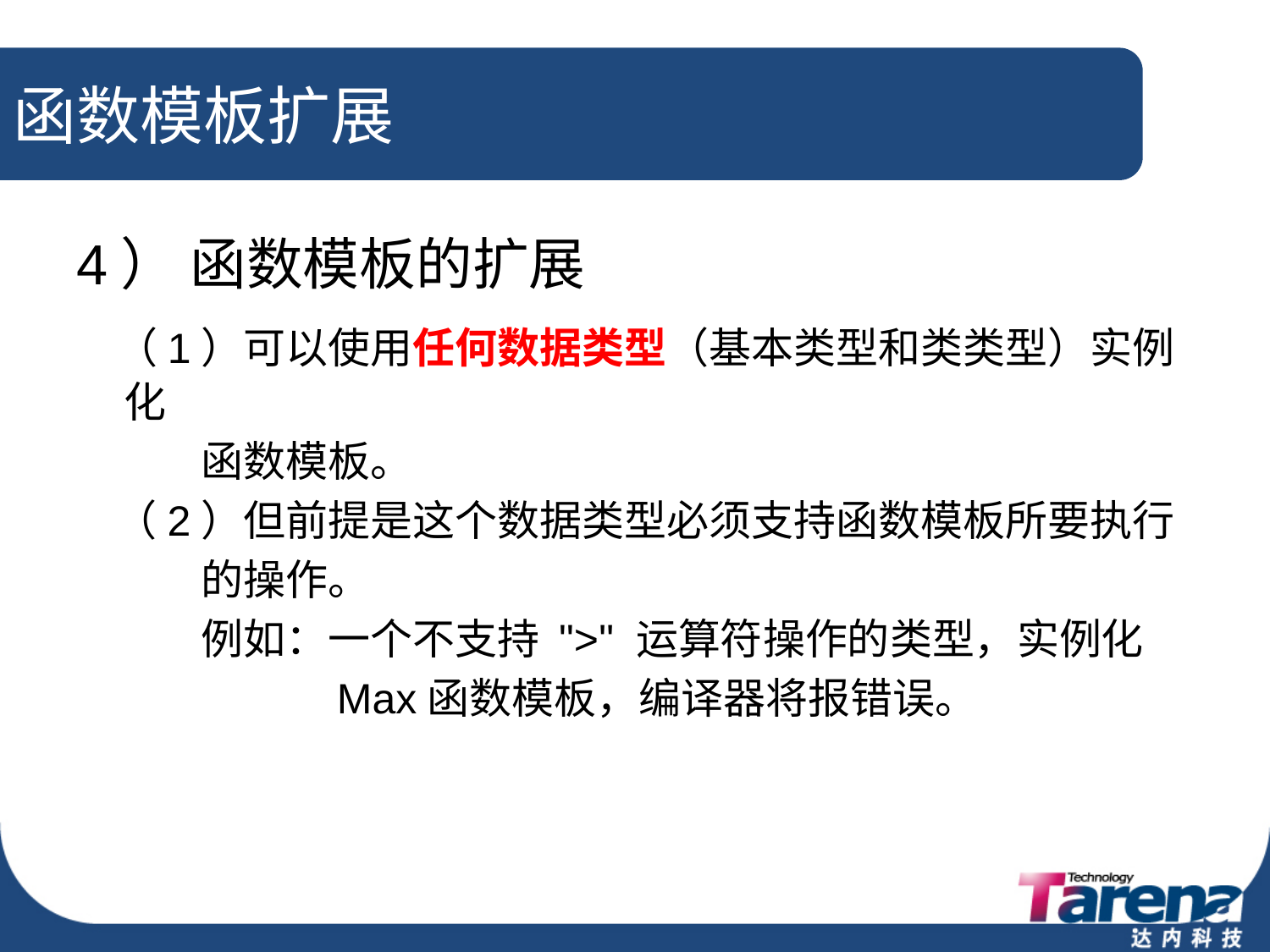

# 函数模板扩展
4） 函数模板的扩展
  （1）可以使用任何数据类型（基本类型和类类型）实例化
            函数模板。
   （2）但前提是这个数据类型必须支持函数模板所要执行
            的操作。
            例如：一个不支持 ">" 运算符操作的类型，实例化
                      Max函数模板，编译器将报错误。